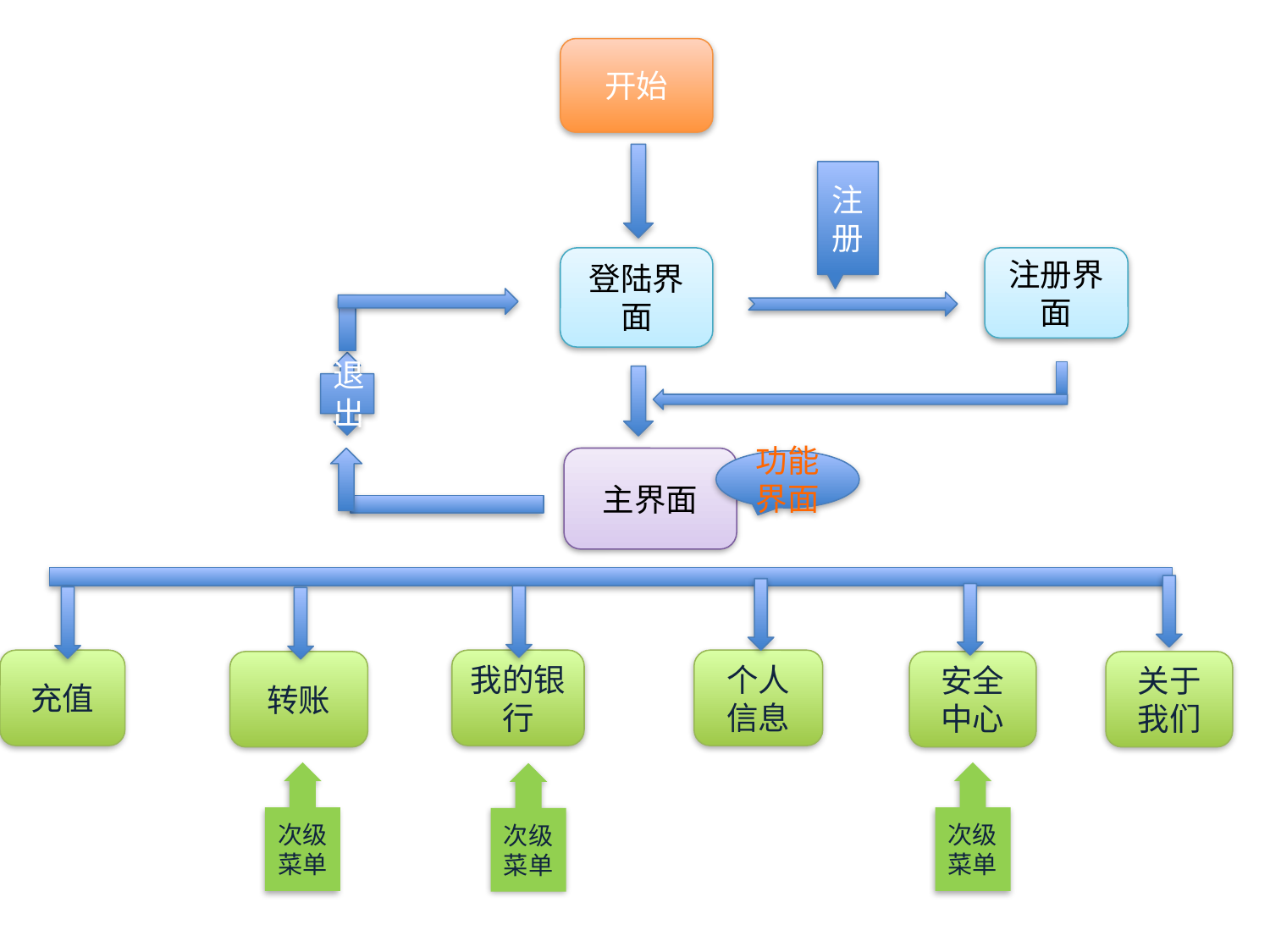

开始

注册
登陆界面
注册界面

退出

主界面
功能界面

充值
我的银行
个人信息
转账
安全中心
关于我们
次级菜单
次级菜单
次级菜单